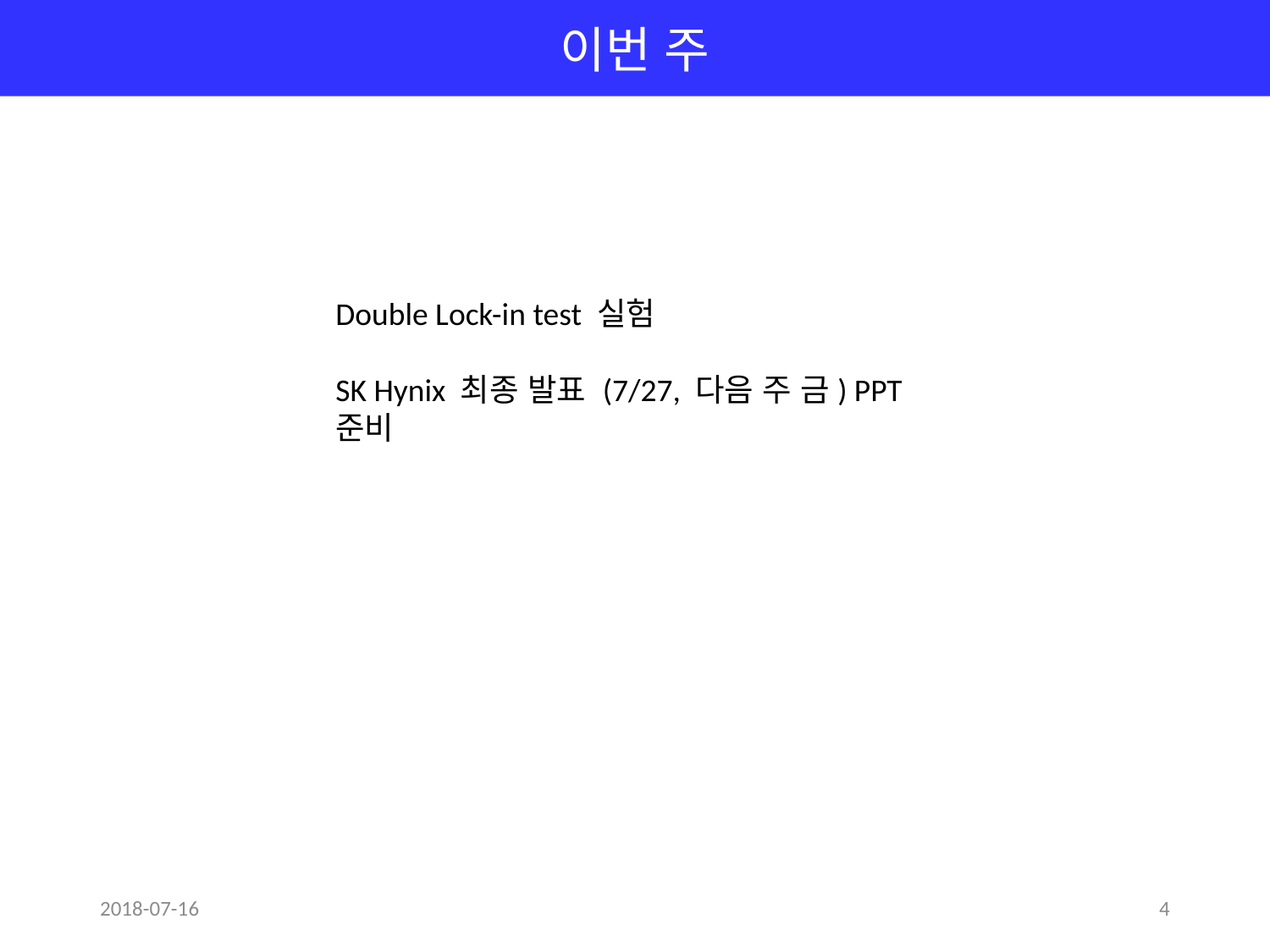

이번 주
Double Lock-in test 실험

SK Hynix 최종 발표 (7/27, 다음 주 금) PPT 준비
2018-07-16
4